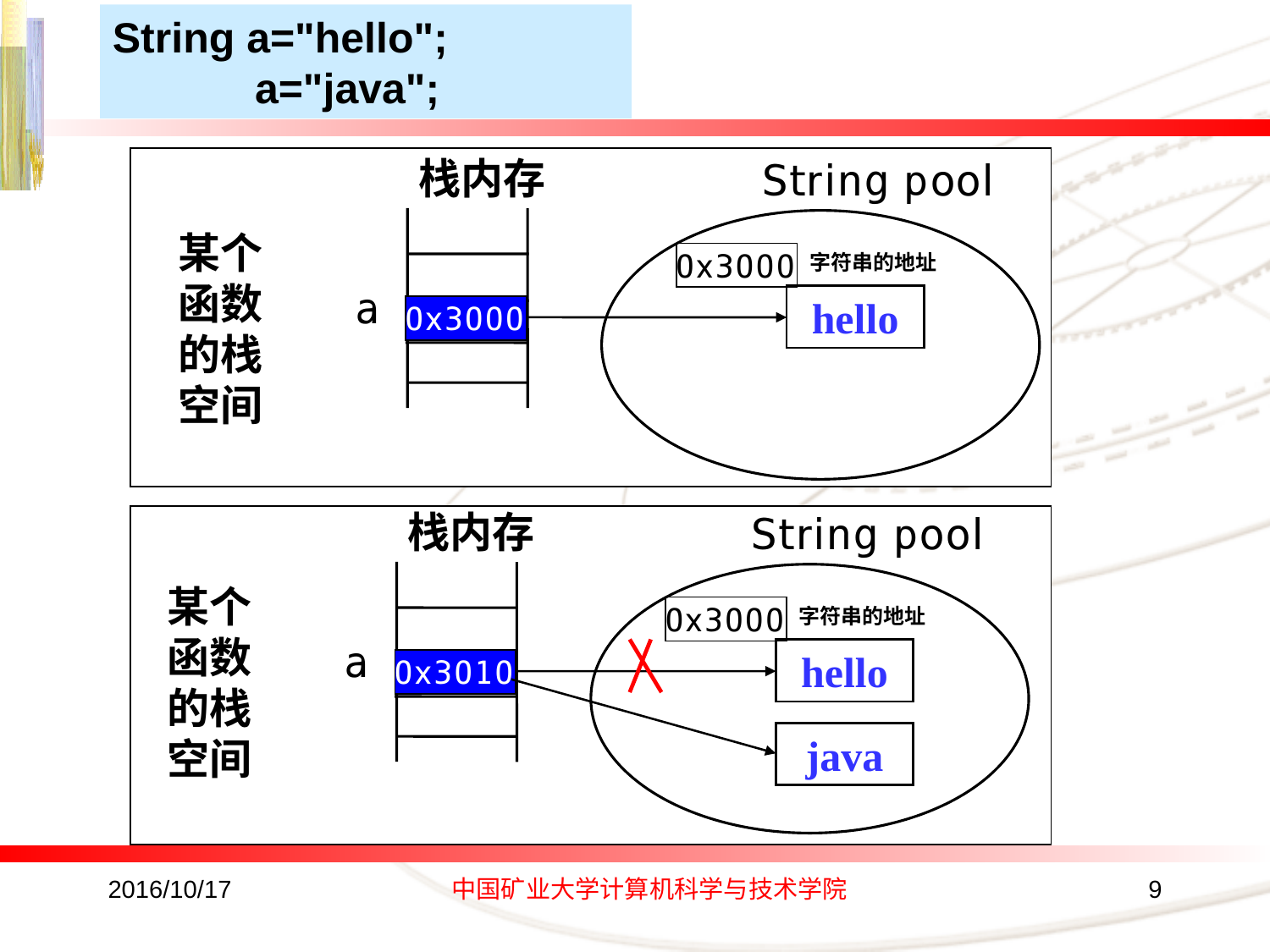

String a="hello";
            a="java";
栈内存
String pool

某个函数的栈空间

0x3000
字符串的地址

a
hello
0x3000

栈内存
String pool

某个函数的栈空间

0x3000
字符串的地址

a

hello
0x3010

java

2016/10/17
中国矿业大学计算机科学与技术学院
9